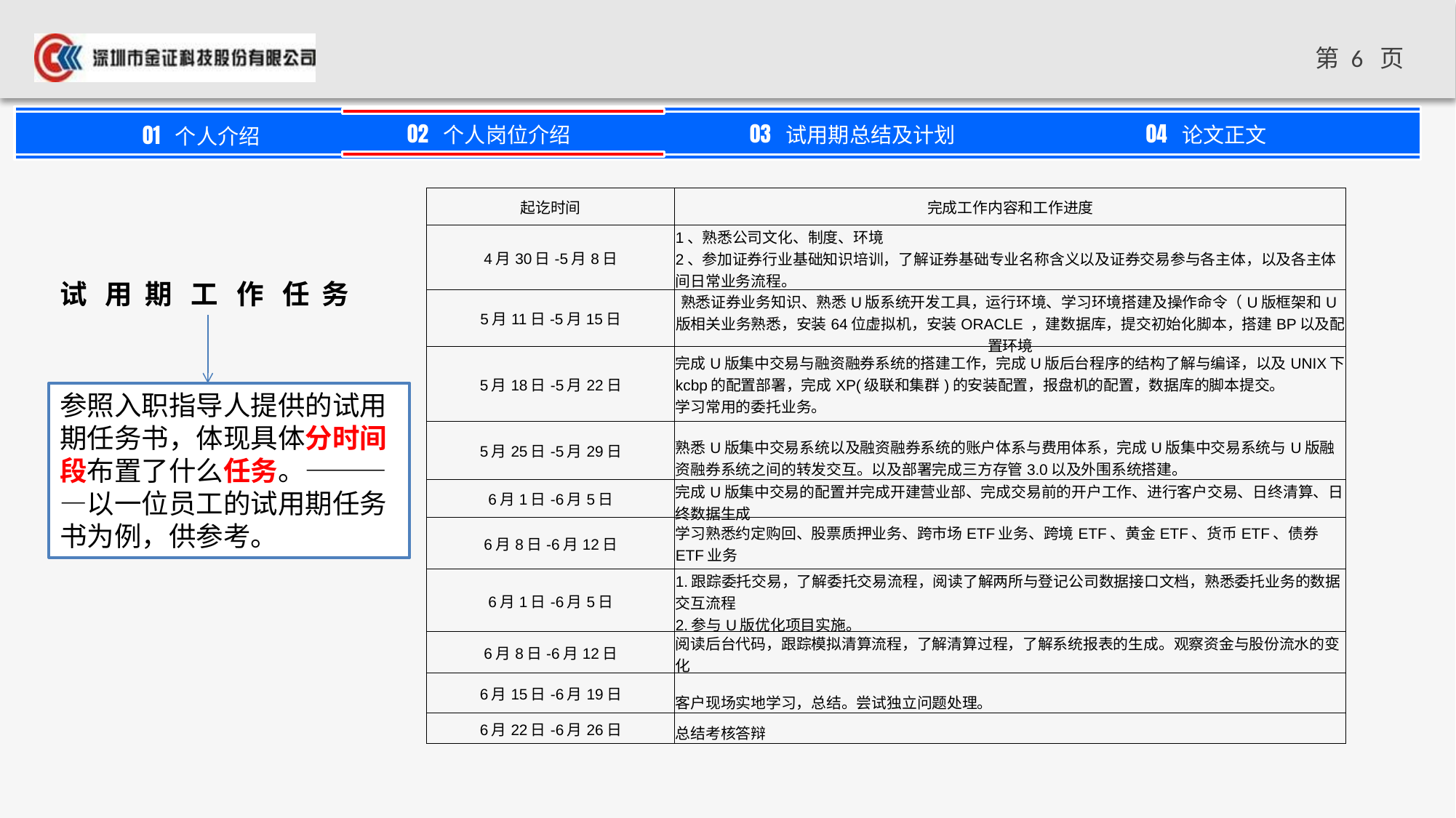

| 起讫时间 | 完成工作内容和工作进度 |
| --- | --- |
| 4月30日-5月8日 | 1、熟悉公司文化、制度、环境 2、参加证券行业基础知识培训，了解证券基础专业名称含义以及证券交易参与各主体，以及各主体间日常业务流程。 |
| 5月11日-5月15日 | 熟悉证券业务知识、熟悉U版系统开发工具，运行环境、学习环境搭建及操作命令（U版框架和U版相关业务熟悉，安装64位虚拟机，安装ORACLE ，建数据库，提交初始化脚本，搭建BP以及配置环境 |
| 5月18日-5月22日 | 完成U版集中交易与融资融券系统的搭建工作，完成U版后台程序的结构了解与编译，以及UNIX下kcbp的配置部署，完成XP(级联和集群)的安装配置，报盘机的配置，数据库的脚本提交。 学习常用的委托业务。 |
| 5月25日-5月29日 | 熟悉U版集中交易系统以及融资融券系统的账户体系与费用体系，完成U版集中交易系统与U版融资融券系统之间的转发交互。以及部署完成三方存管3.0以及外围系统搭建。 |
| 6月1日-6月5日 | 完成U版集中交易的配置并完成开建营业部、完成交易前的开户工作、进行客户交易、日终清算、日终数据生成 |
| 6月8日-6月12日 | 学习熟悉约定购回、股票质押业务、跨市场ETF业务、跨境ETF、黄金ETF、货币ETF、债券ETF业务 |
| 6月1日-6月5日 | 1.跟踪委托交易，了解委托交易流程，阅读了解两所与登记公司数据接口文档，熟悉委托业务的数据交互流程 2.参与U版优化项目实施。 |
| 6月8日-6月12日 | 阅读后台代码，跟踪模拟清算流程，了解清算过程，了解系统报表的生成。观察资金与股份流水的变化 |
| 6月15日-6月19日 | 客户现场实地学习，总结。尝试独立问题处理。 |
| 6月22日-6月26日 | 总结考核答辩 |
试   用  期   工   作   任  务
参照入职指导人提供的试用期任务书，体现具体分时间段布置了什么任务。————以一位员工的试用期任务书为例，供参考。